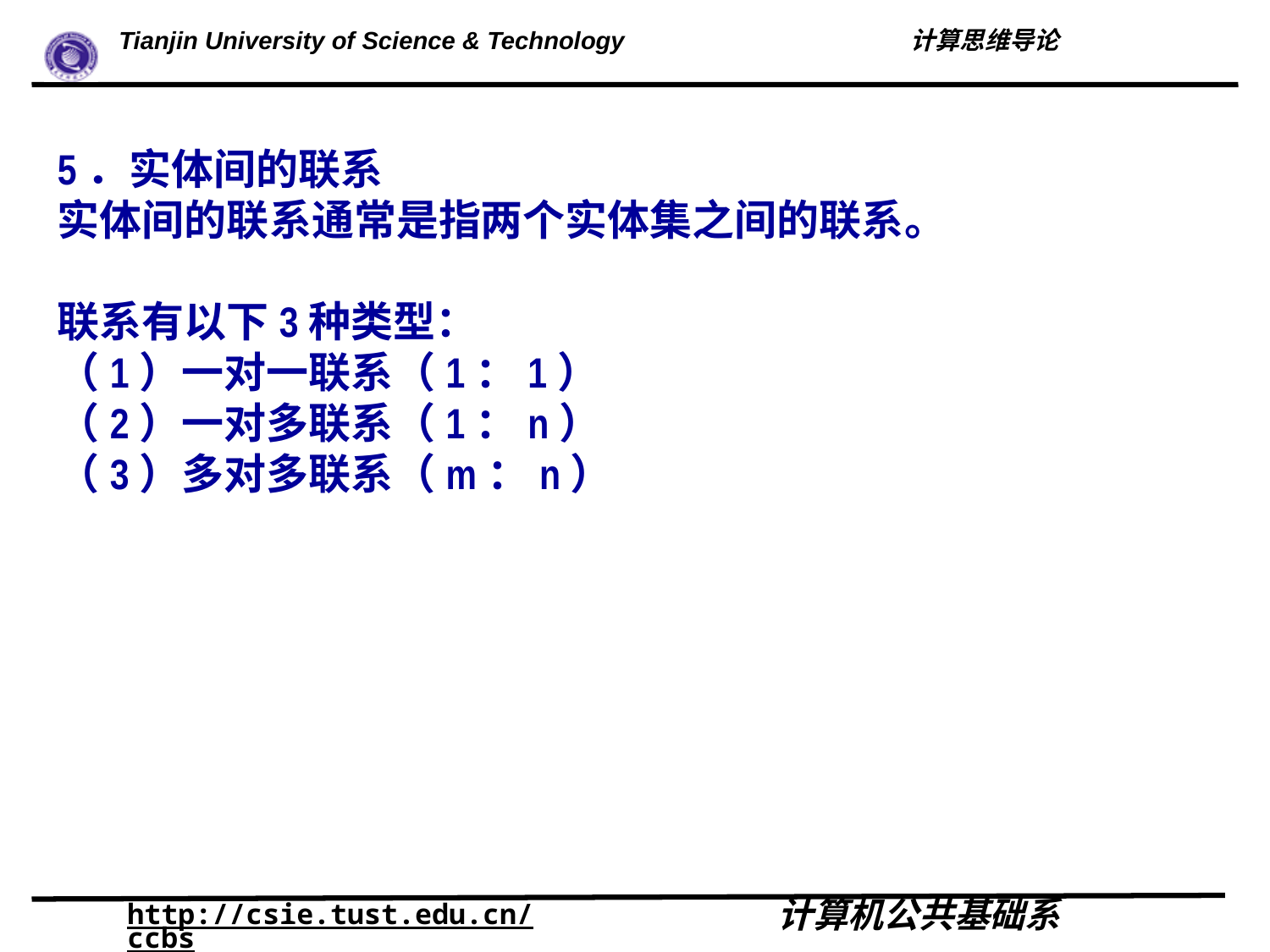

5．实体间的联系
实体间的联系通常是指两个实体集之间的联系。

联系有以下3种类型：
（1）一对一联系（1：1）
（2）一对多联系（1：n）
（3）多对多联系（m：n）